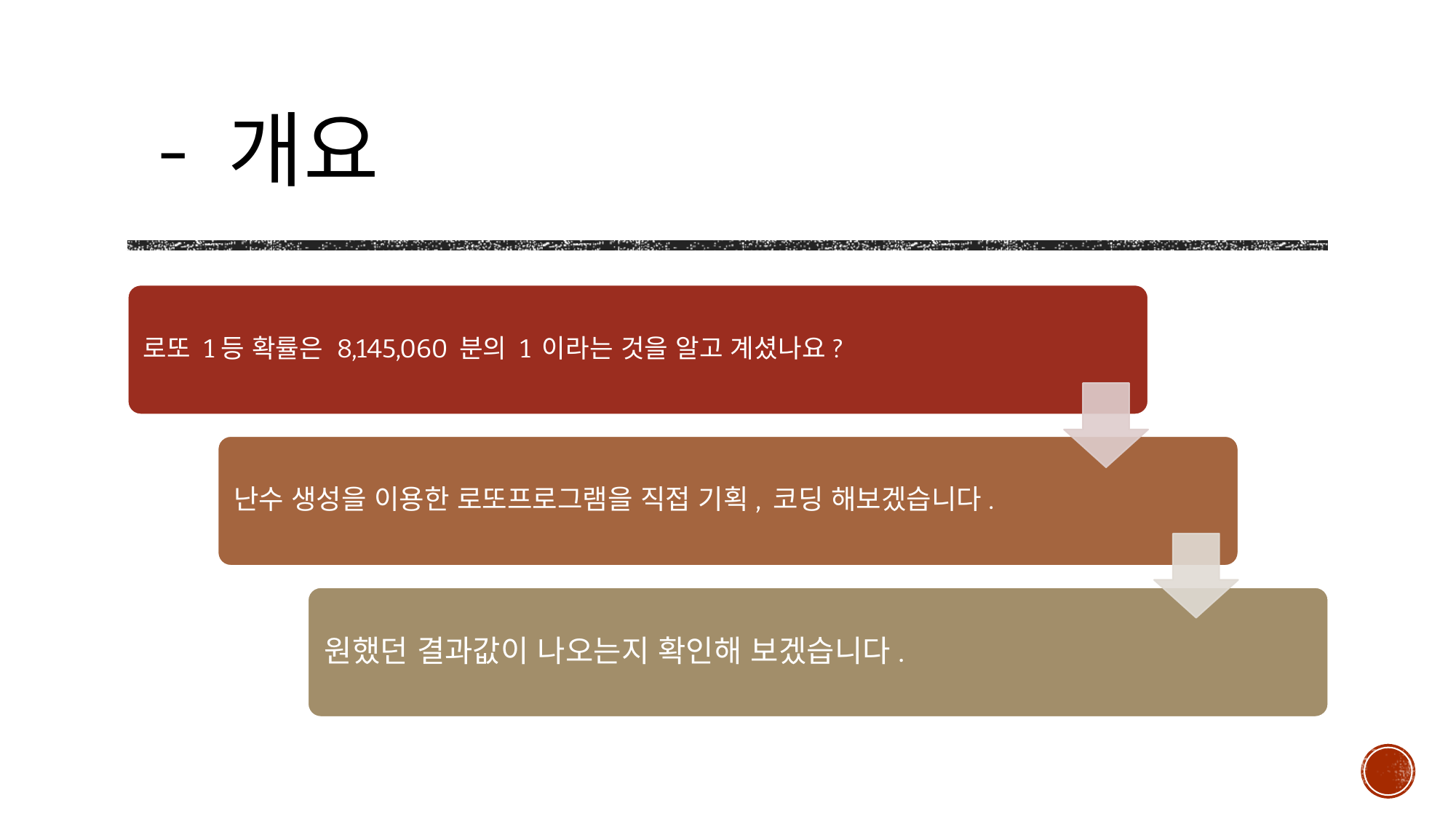

# - 개요

로또 1등 확률은 8,145,060 분의 1 이라는 것을 알고 계셨나요?
난수 생성을 이용한 로또프로그램을 직접 기획, 코딩 해보겠습니다.
원했던 결과값이 나오는지 확인해 보겠습니다.